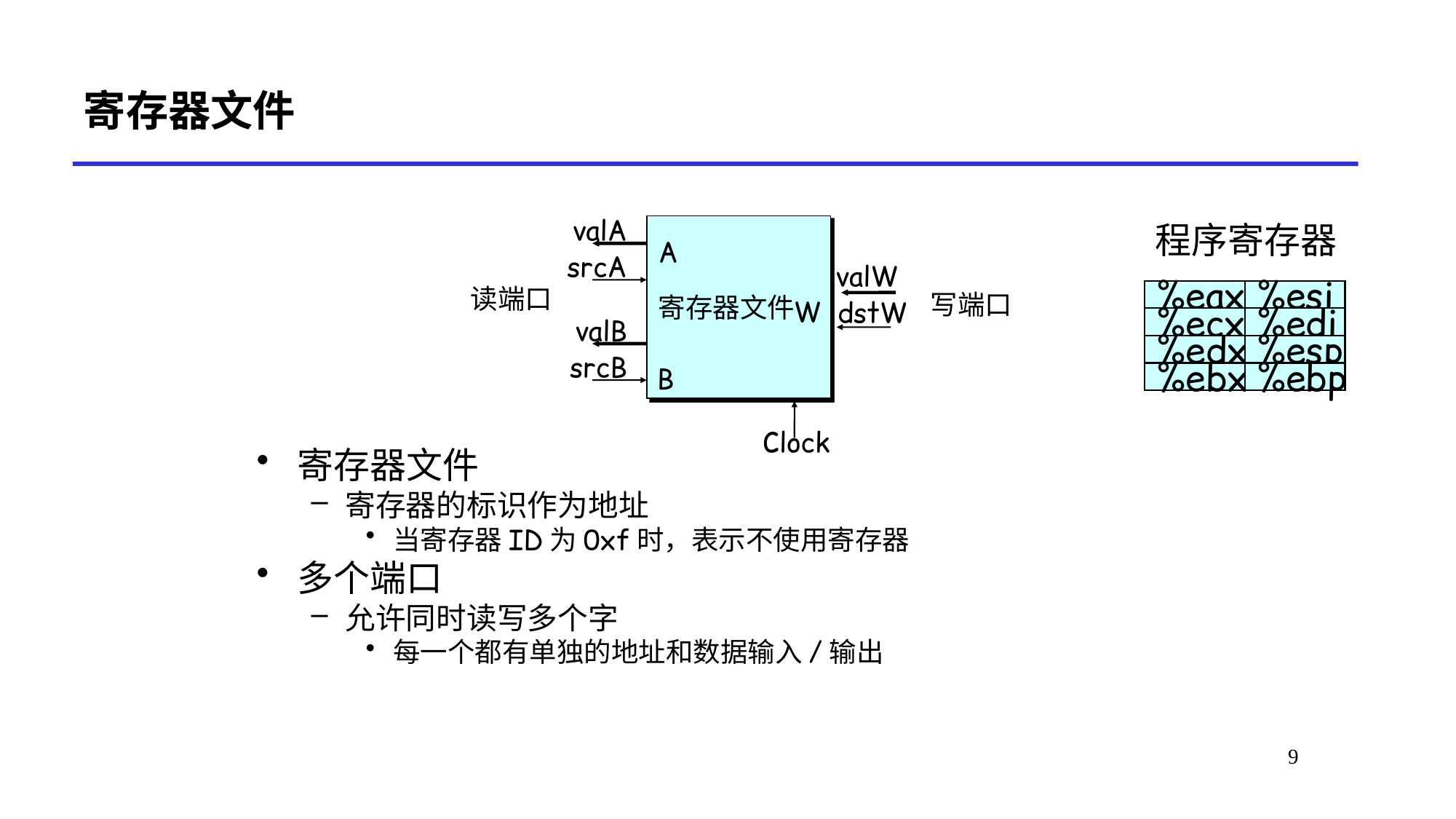

# 寄存器文件
valA

寄存器文件
A
srcA
valW

读端口
写端口
W
dstW

valB

srcB

B

Clock
程序寄存器
%eax
%esi
%ecx
%edi
%edx
%esp
%ebx
%ebp
寄存器文件
寄存器的标识作为地址
当寄存器ID为0xf时，表示不使用寄存器
多个端口
允许同时读写多个字
每一个都有单独的地址和数据输入/输出
9